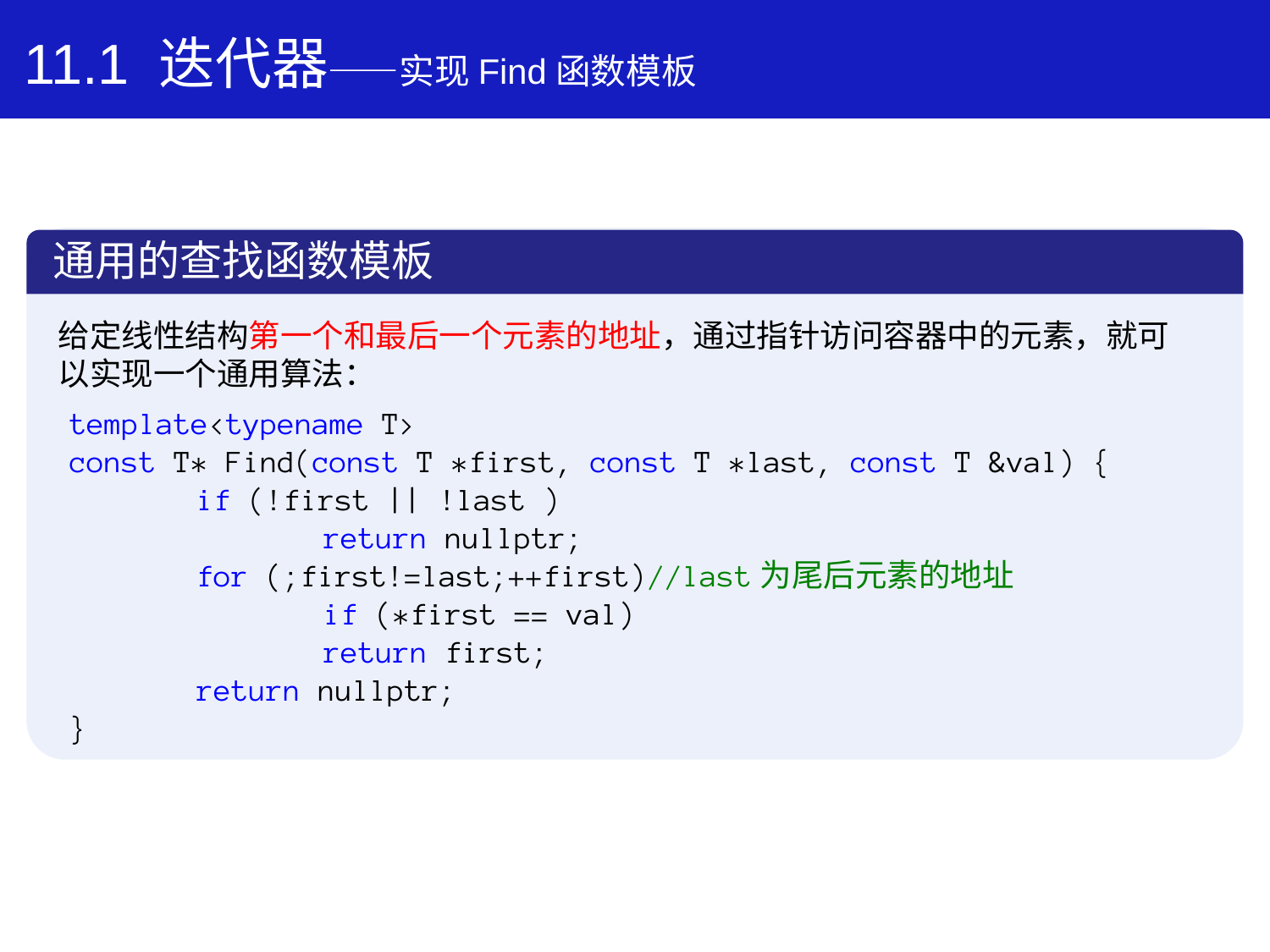

11.1 迭代器——实现Find函数模板

通用的查找函数模板
给定线性结构第一个和最后一个元素的地址，通过指针访问容器中的元素，就可以实现一个通用算法：
template<typename T>
const T* Find(const T *first, const T *last, const T &val) {
	if (!first || !last )
		return nullptr;
	for (;first!=last;++first)//last为尾后元素的地址
		if (*first == val)
		return first;
	return nullptr;
}
7